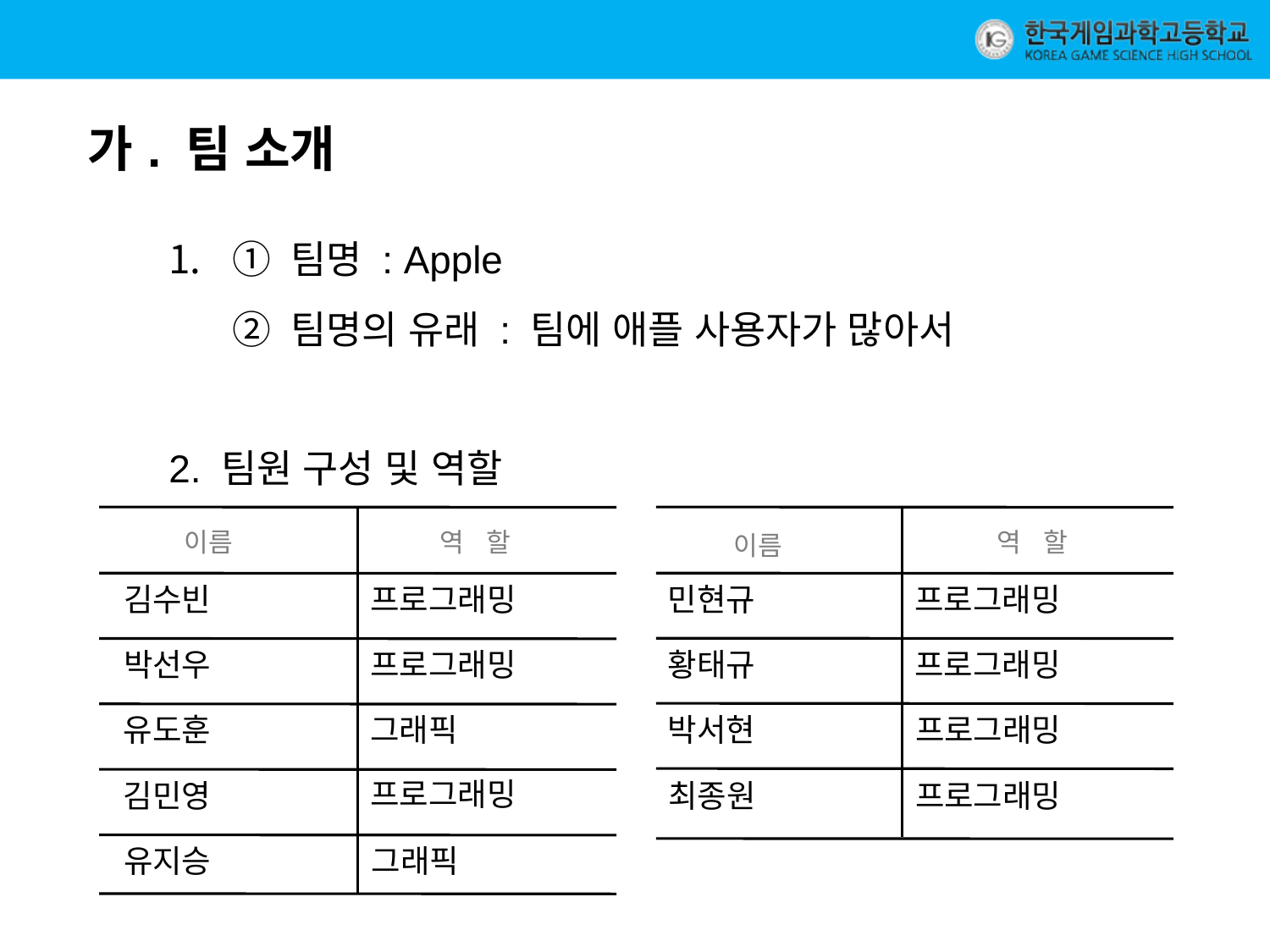

가. 팀 소개
① 팀명 : Apple
② 팀명의 유래 : 팀에 애플 사용자가 많아서
2. 팀원 구성 및 역할

이름
역   할
역   할
이름
민현규
김수빈
프로그래밍
프로그래밍
박선우
프로그래밍
황태규
프로그래밍
그래픽
유도훈
박서현
프로그래밍
프로그래밍
김민영
최종원
프로그래밍
유지승
그래픽